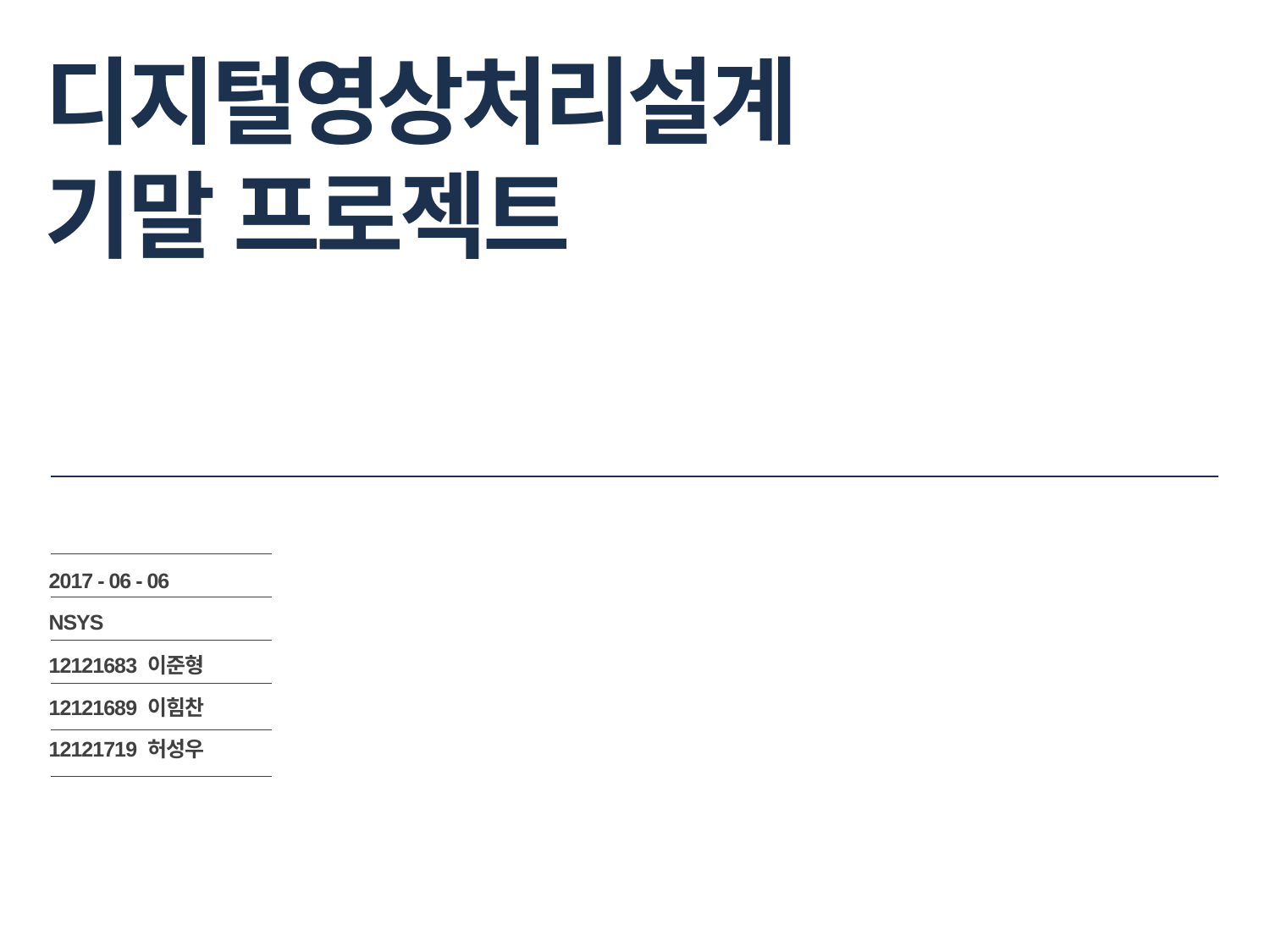

# 디지털영상처리설계 기말 프로젝트
2017 - 06 - 06
NSYS
12121683 이준형
12121689 이힘찬
12121719 허성우